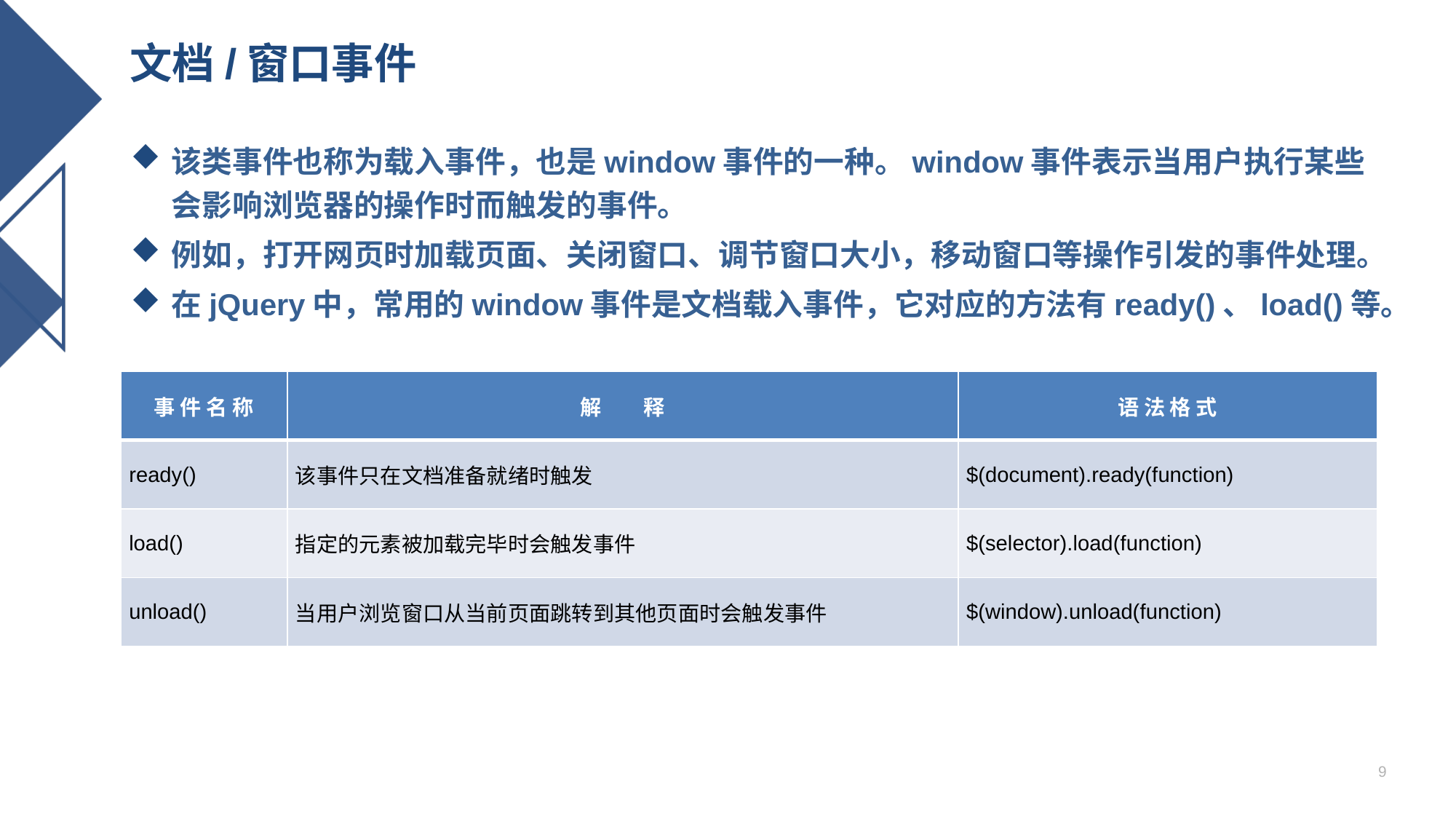

# 文档/窗口事件
该类事件也称为载入事件，也是window事件的一种。window事件表示当用户执行某些会影响浏览器的操作时而触发的事件。
例如，打开网页时加载页面、关闭窗口、调节窗口大小，移动窗口等操作引发的事件处理。
在jQuery中，常用的window事件是文档载入事件，它对应的方法有ready()、load()等。
| 事 件 名 称 | 解　　释 | 语 法 格 式 |
| --- | --- | --- |
| ready() | 该事件只在文档准备就绪时触发 | $(document).ready(function) |
| load() | 指定的元素被加载完毕时会触发事件 | $(selector).load(function) |
| unload() | 当用户浏览窗口从当前页面跳转到其他页面时会触发事件 | $(window).unload(function) |
9